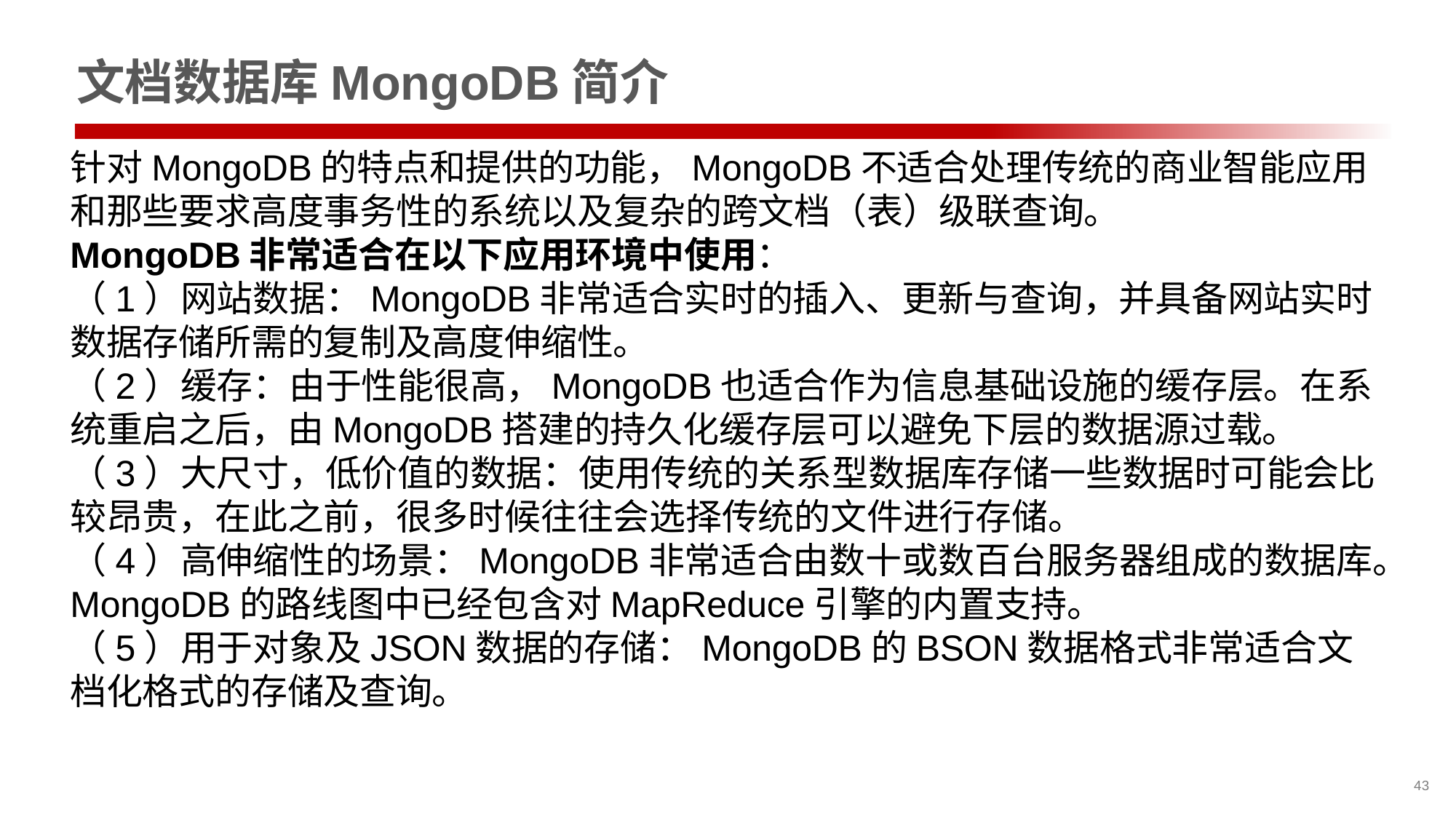

# 文档数据库MongoDB简介

针对MongoDB的特点和提供的功能，MongoDB不适合处理传统的商业智能应用和那些要求高度事务性的系统以及复杂的跨文档（表）级联查询。
MongoDB非常适合在以下应用环境中使用：
（1）网站数据：MongoDB非常适合实时的插入、更新与查询，并具备网站实时数据存储所需的复制及高度伸缩性。
（2）缓存：由于性能很高，MongoDB也适合作为信息基础设施的缓存层。在系统重启之后，由MongoDB搭建的持久化缓存层可以避免下层的数据源过载。
（3）大尺寸，低价值的数据：使用传统的关系型数据库存储一些数据时可能会比较昂贵，在此之前，很多时候往往会选择传统的文件进行存储。
（4）高伸缩性的场景：MongoDB非常适合由数十或数百台服务器组成的数据库。MongoDB的路线图中已经包含对MapReduce引擎的内置支持。
（5）用于对象及JSON数据的存储：MongoDB的BSON数据格式非常适合文档化格式的存储及查询。
43